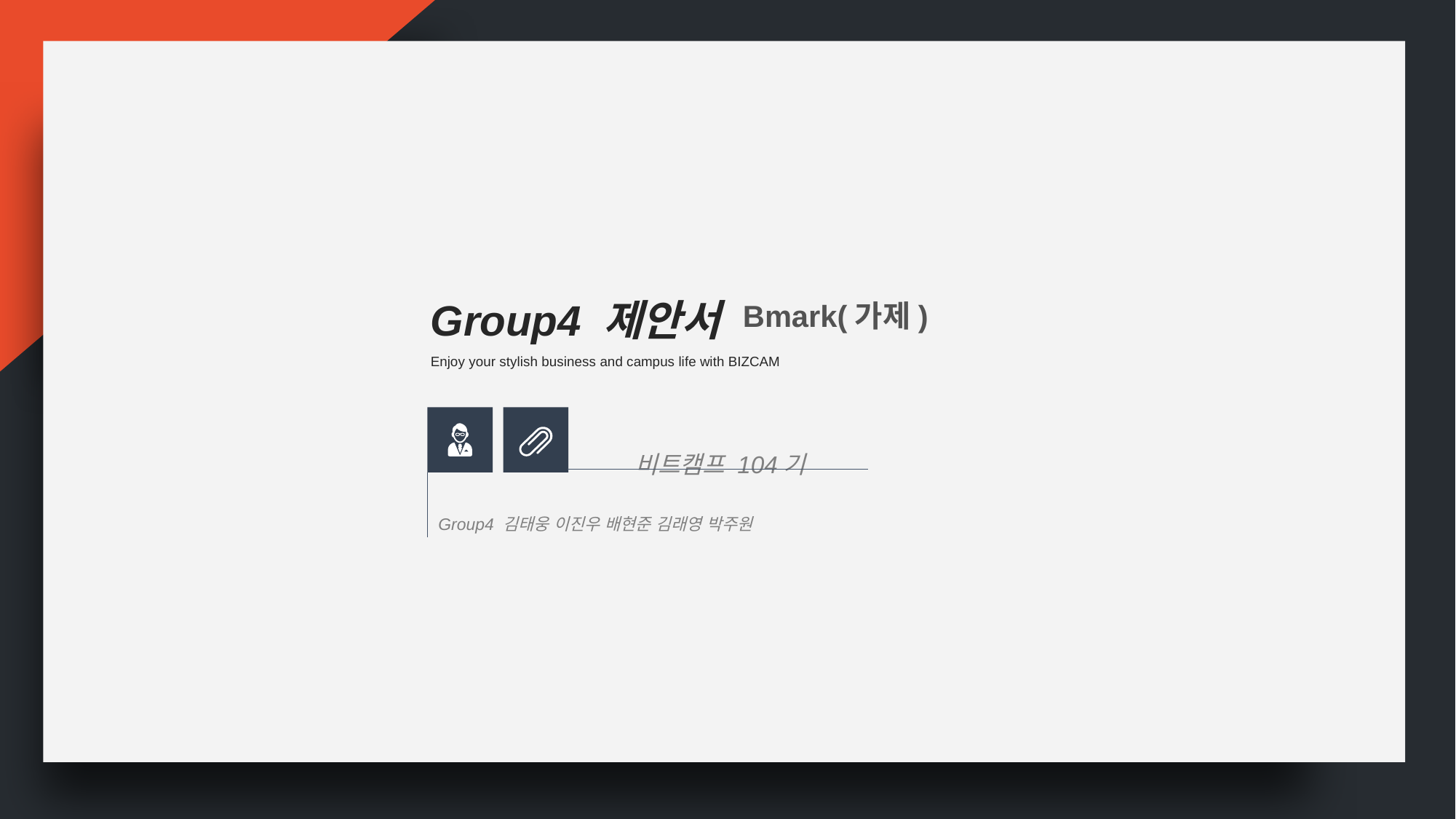

Group4 제안서
Enjoy your stylish business and campus life with BIZCAM
Bmark(가제)
비트캠프 104기

Group4 김태웅 이진우 배현준 김래영 박주원